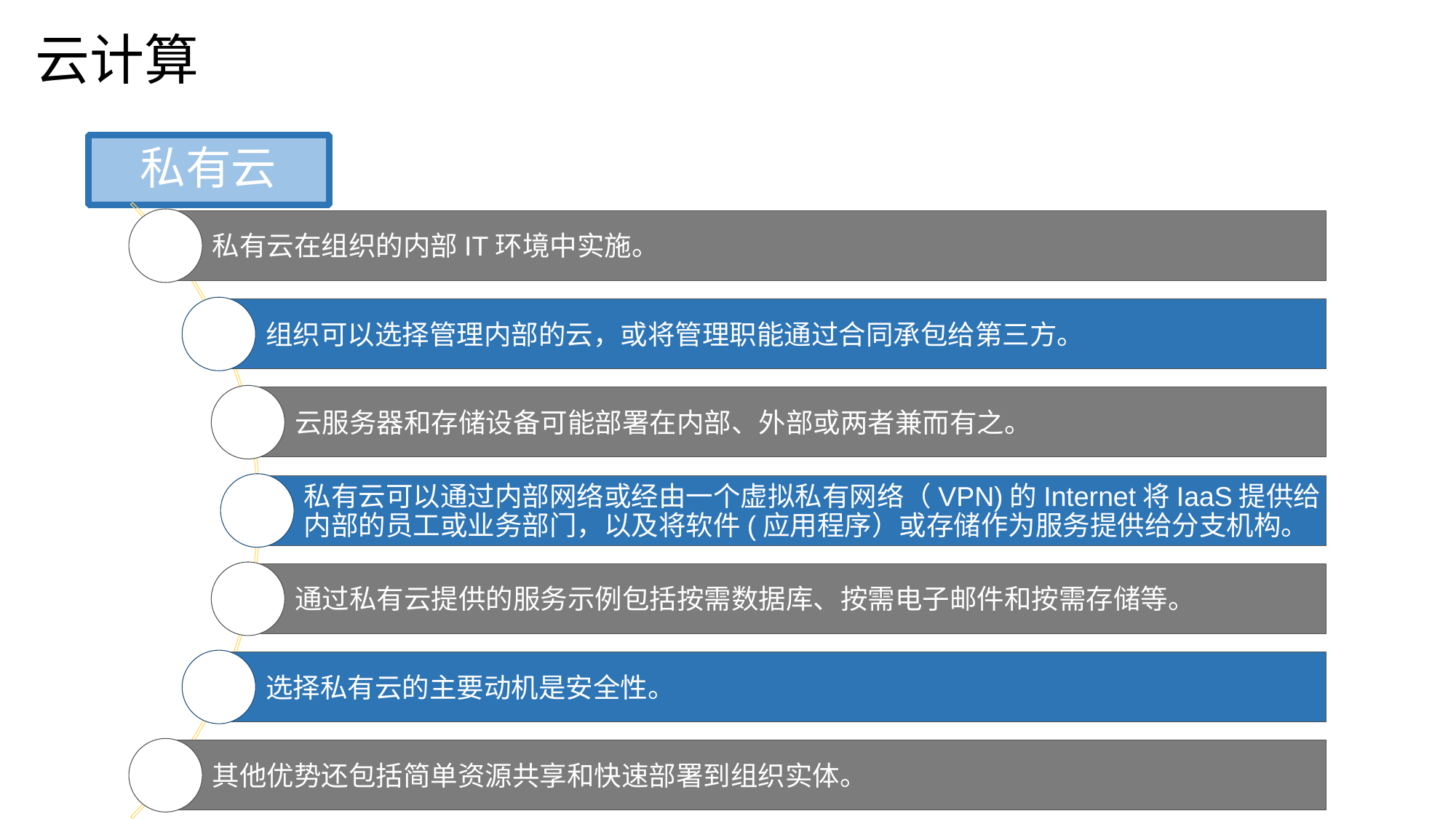

云计算

私有云

私有云在组织的内部IT环境中实施。

组织可以选择管理内部的云，或将管理职能通过合同承包给第三方。

云服务器和存储设备可能部署在内部、外部或两者兼而有之。

私有云可以通过内部网络或经由一个虚拟私有网络（VPN)的Internet将IaaS提供给内部的员工或业务部门，以及将软件(应用程序）或存储作为服务提供给分支机构。

通过私有云提供的服务示例包括按需数据库、按需电子邮件和按需存储等。

选择私有云的主要动机是安全性。

其他优势还包括简单资源共享和快速部署到组织实体。